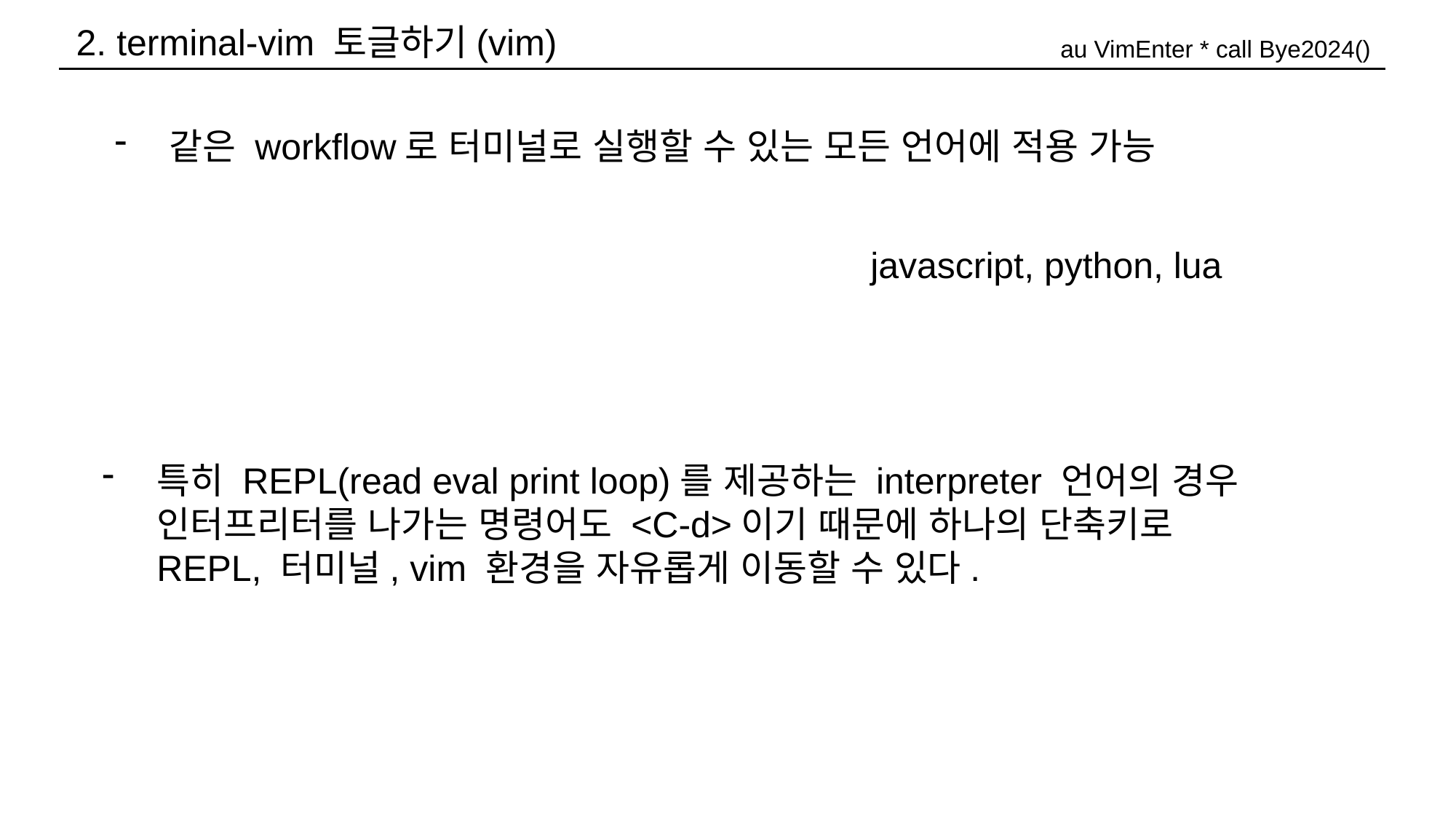

2. terminal-vim 토글하기(vim)
au VimEnter * call Bye2024()
같은 workflow로 터미널로 실행할 수 있는 모든 언어에 적용 가능
javascript, python, lua
특히 REPL(read eval print loop)를 제공하는 interpreter 언어의 경우
인터프리터를 나가는 명령어도 <C-d>이기 때문에 하나의 단축키로
REPL, 터미널, vim 환경을 자유롭게 이동할 수 있다.